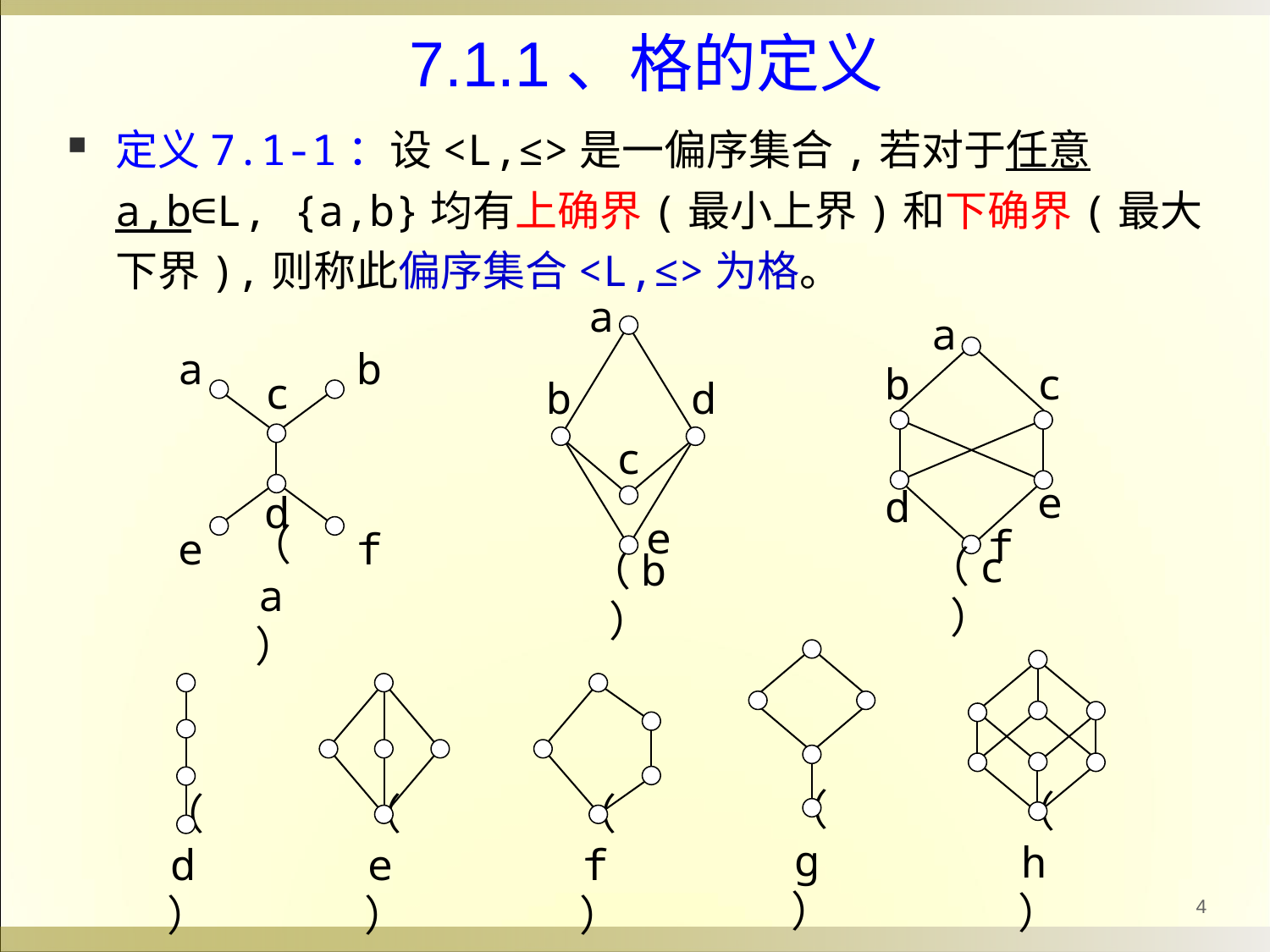

# 7.1.1、格的定义
定义7.1-1：设<L,≤>是一偏序集合,若对于任意a,b∈L, {a,b}均有上确界(最小上界)和下确界(最大下界),则称此偏序集合<L,≤>为格。
a

b
d

c
e
（b）

a

b
c

e
d
f

（c）
a
b
c

d

e
f
（a）

（g）

（h）

（d）

（e）

（f）
4